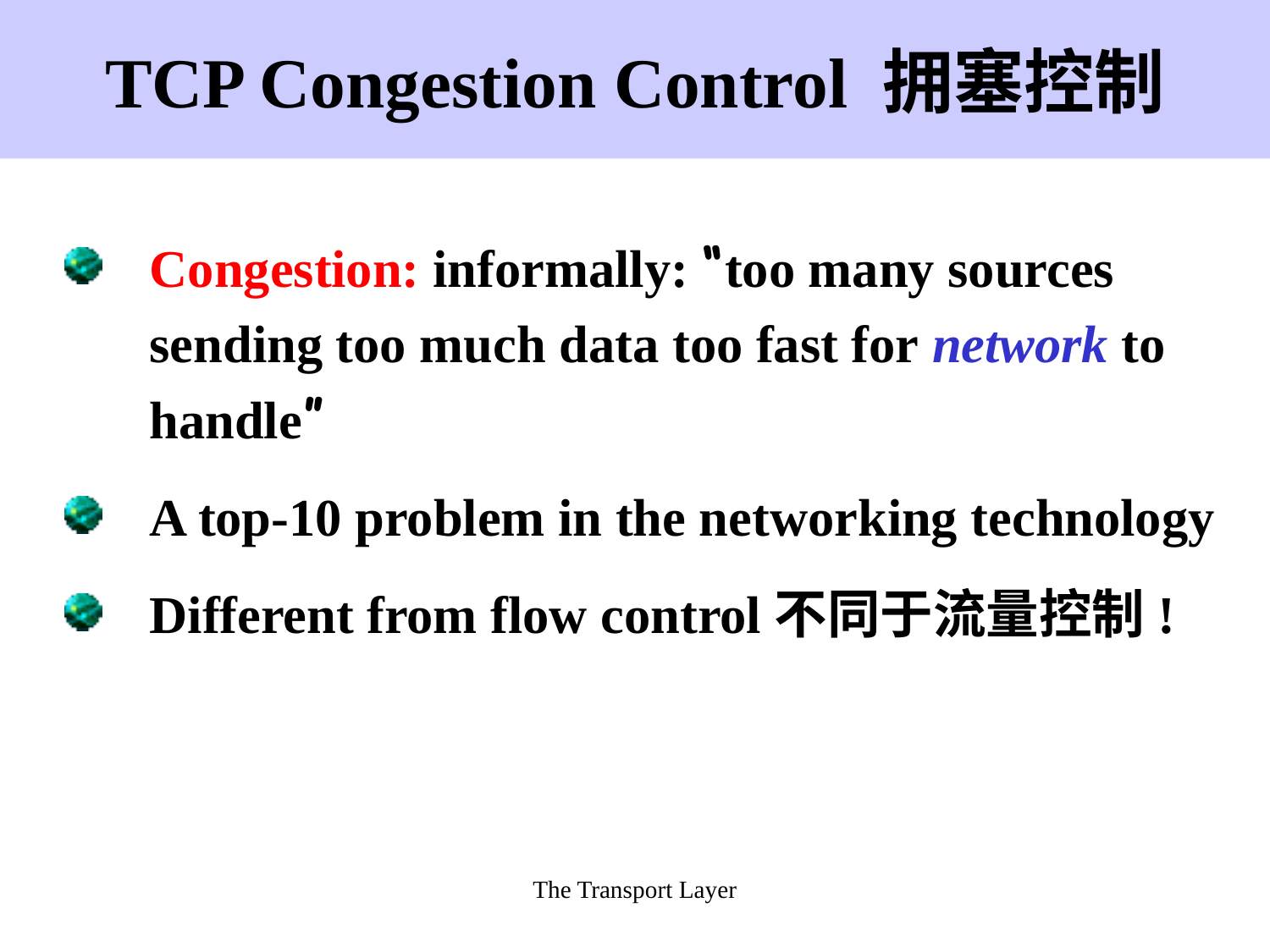

The Transport Layer
27
# TCP Congestion Control 拥塞控制
Congestion: informally: “too many sources sending too much data too fast for network to handle”
A top-10 problem in the networking technology
Different from flow control不同于流量控制!